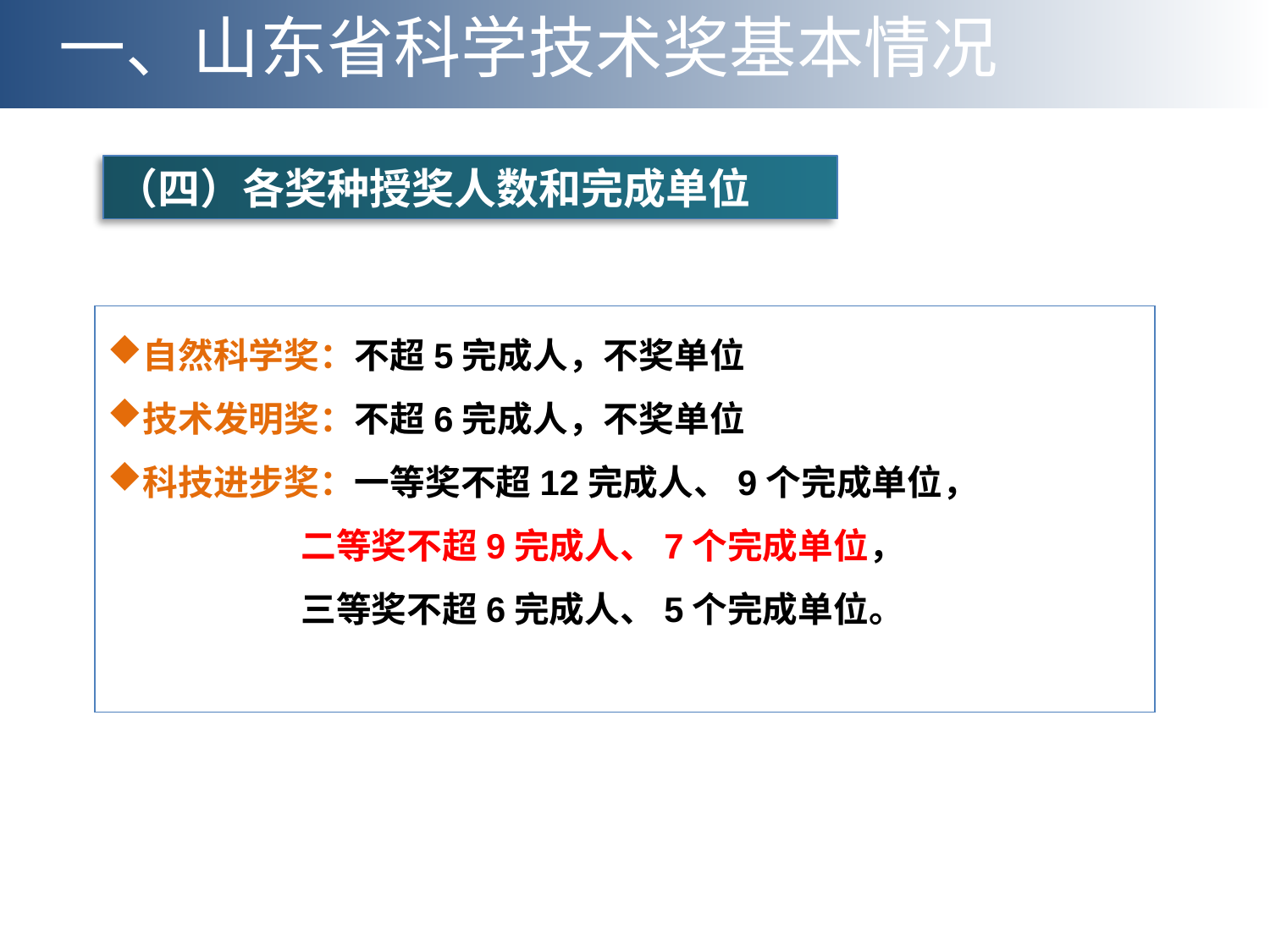

一、山东省科学技术奖基本情况
（四）各奖种授奖人数和完成单位
自然科学奖：不超5完成人，不奖单位
技术发明奖：不超6完成人，不奖单位
科技进步奖：一等奖不超12完成人、9个完成单位，
                       二等奖不超9完成人、7个完成单位，
                       三等奖不超6完成人、5个完成单位。